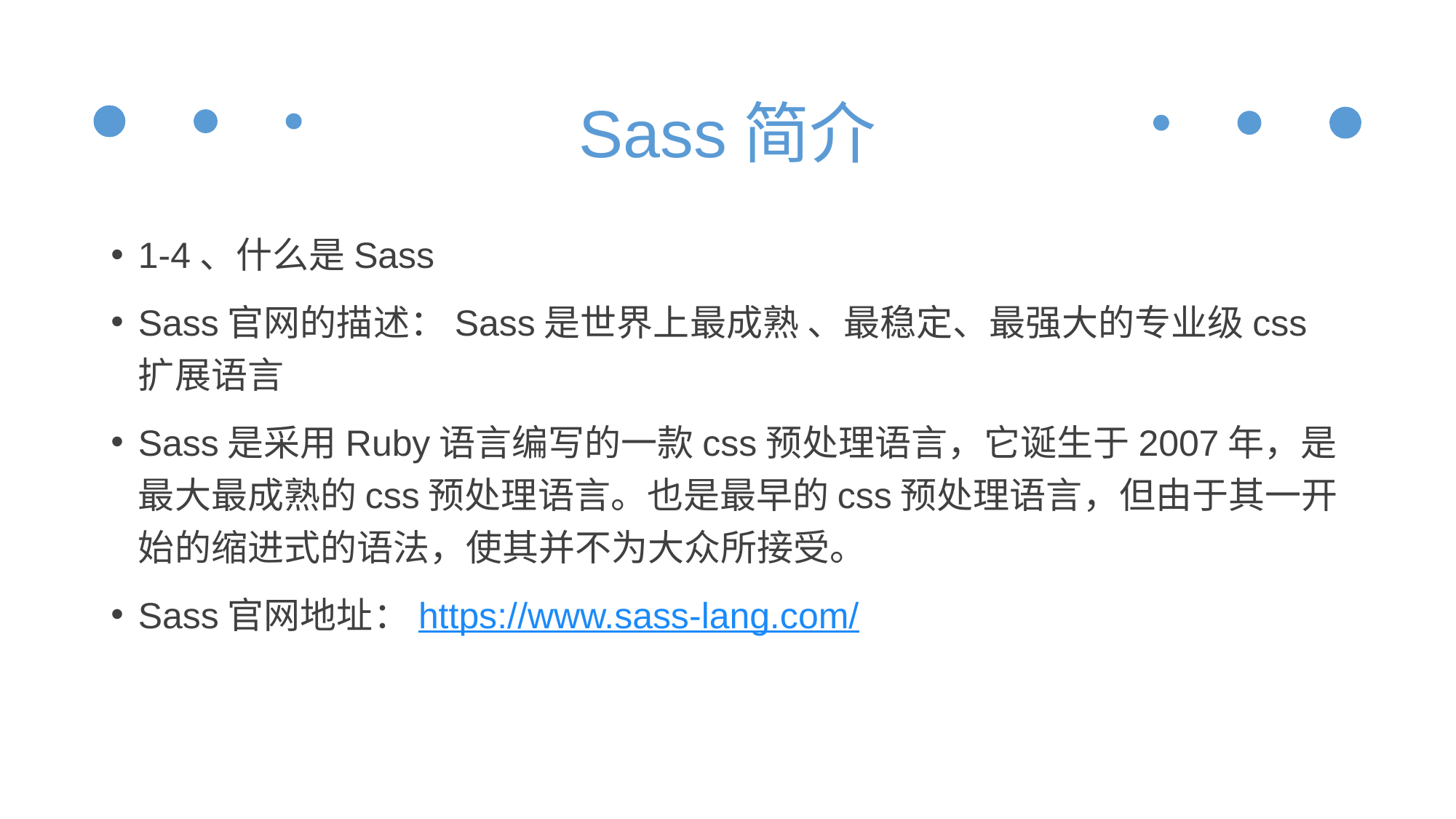

# Sass简介
1-4、什么是Sass
Sass官网的描述：Sass是世界上最成熟 、最稳定、最强大的专业级css扩展语言
Sass是采用Ruby语言编写的一款css预处理语言，它诞生于2007年，是最大最成熟的css预处理语言。也是最早的css预处理语言，但由于其一开始的缩进式的语法，使其并不为大众所接受。
Sass官网地址：https://www.sass-lang.com/